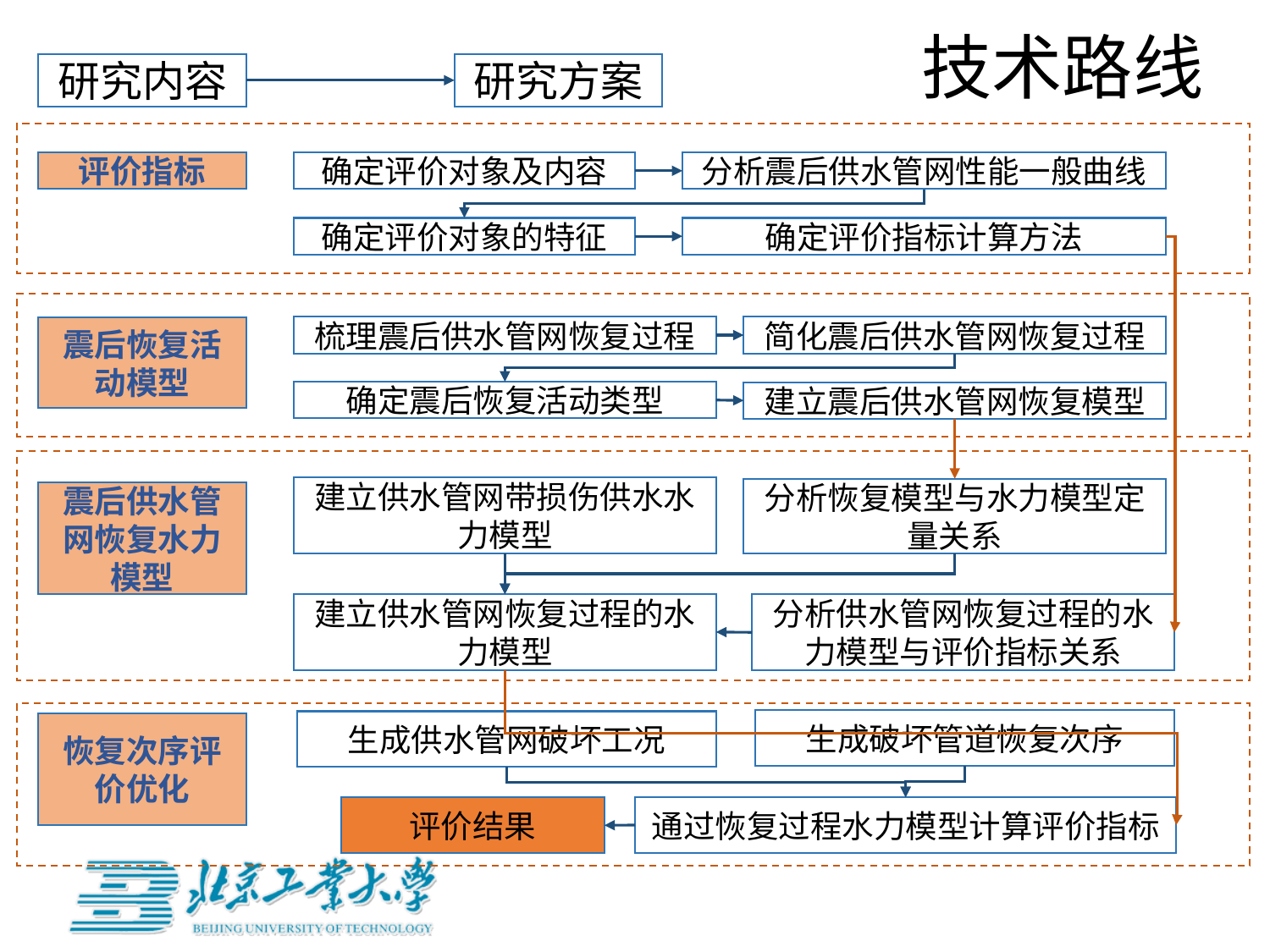

技术路线
研究内容
研究方案

评价指标
确定评价对象及内容
分析震后供水管网性能一般曲线
确定评价对象的特征
确定评价指标计算方法

简化震后供水管网恢复过程
梳理震后供水管网恢复过程
震后恢复活动模型
确定震后恢复活动类型
建立震后供水管网恢复模型

建立供水管网带损伤供水水力模型
分析恢复模型与水力模型定量关系
震后供水管网恢复水力模型
建立供水管网恢复过程的水力模型
分析供水管网恢复过程的水力模型与评价指标关系

生成破坏管道恢复次序
生成供水管网破坏工况
恢复次序评价优化
通过恢复过程水力模型计算评价指标
评价结果